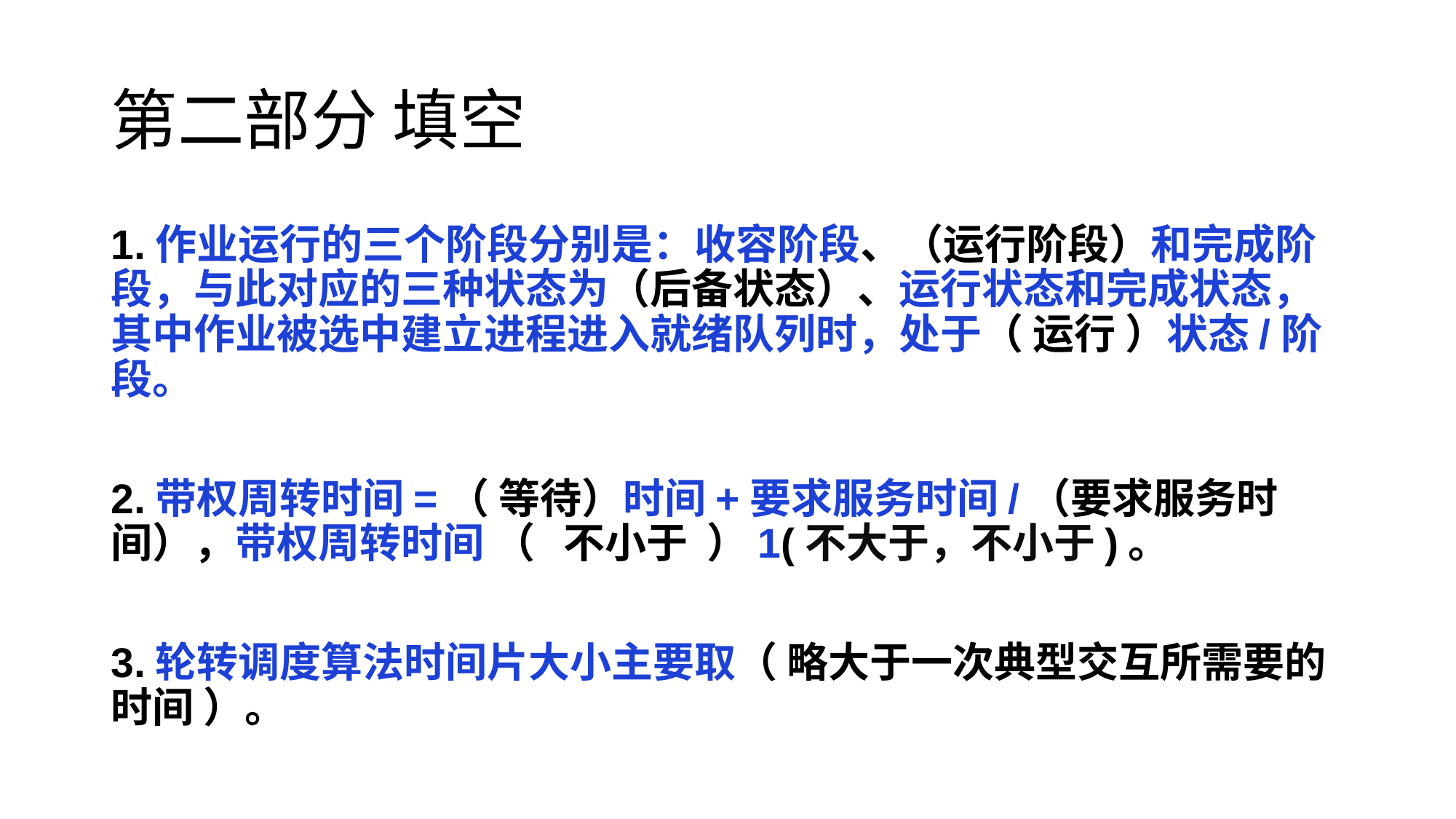

# 第二部分 填空
1.作业运行的三个阶段分别是：收容阶段、（运行阶段）和完成阶段，与此对应的三种状态为（后备状态）、运行状态和完成状态，其中作业被选中建立进程进入就绪队列时，处于（ 运行 ）状态/阶段。

2.带权周转时间=（ 等待）时间+要求服务时间/（要求服务时间），带权周转时间 （   不小于  ）1(不大于，不小于)。

3.轮转调度算法时间片大小主要取（ 略大于一次典型交互所需要的时间 ）。